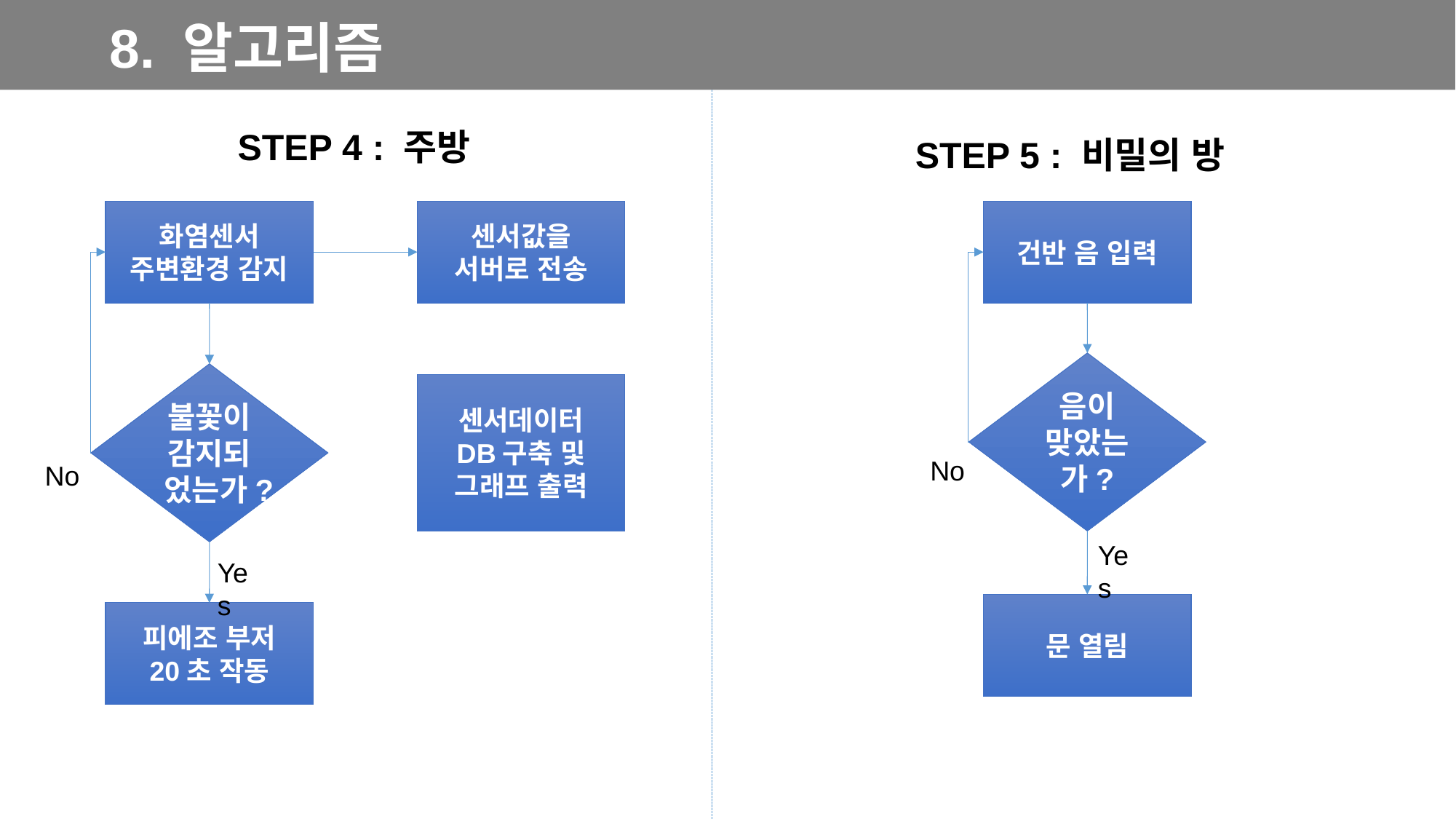

8. 알고리즘
STEP 4 : 주방
STEP 5 : 비밀의 방
화염센서
주변환경 감지
센서값을
서버로 전송
건반 음 입력
음이 맞았는가?
불꽃이
감지되었는가?
센서데이터
DB구축 및
그래프 출력
No
No
Yes
Yes
문 열림
피에조 부저
20초 작동